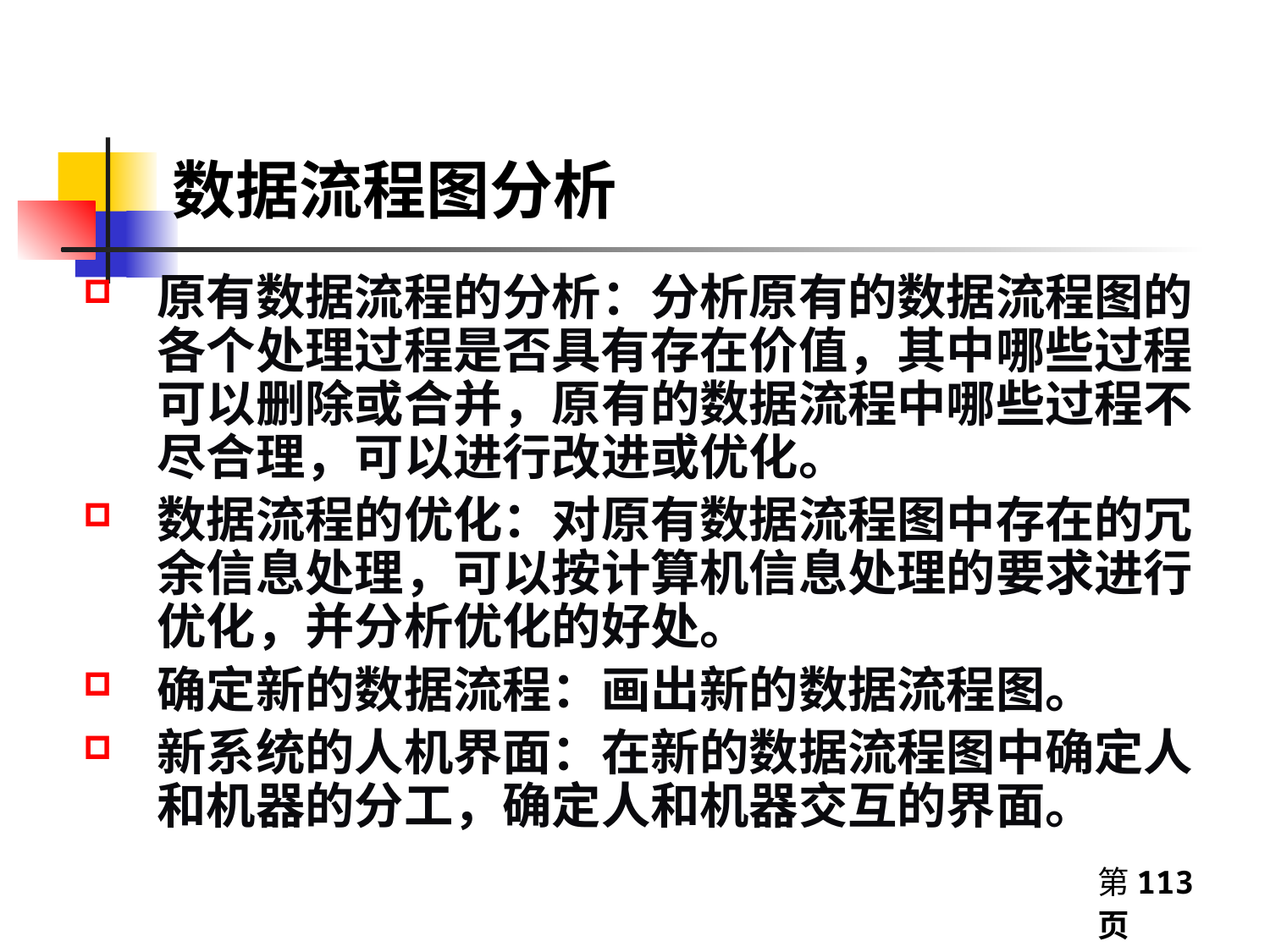

# 数据流程图分析
原有数据流程的分析：分析原有的数据流程图的各个处理过程是否具有存在价值，其中哪些过程可以删除或合并，原有的数据流程中哪些过程不尽合理，可以进行改进或优化。
数据流程的优化：对原有数据流程图中存在的冗余信息处理，可以按计算机信息处理的要求进行优化，并分析优化的好处。
确定新的数据流程：画出新的数据流程图。
新系统的人机界面：在新的数据流程图中确定人和机器的分工，确定人和机器交互的界面。